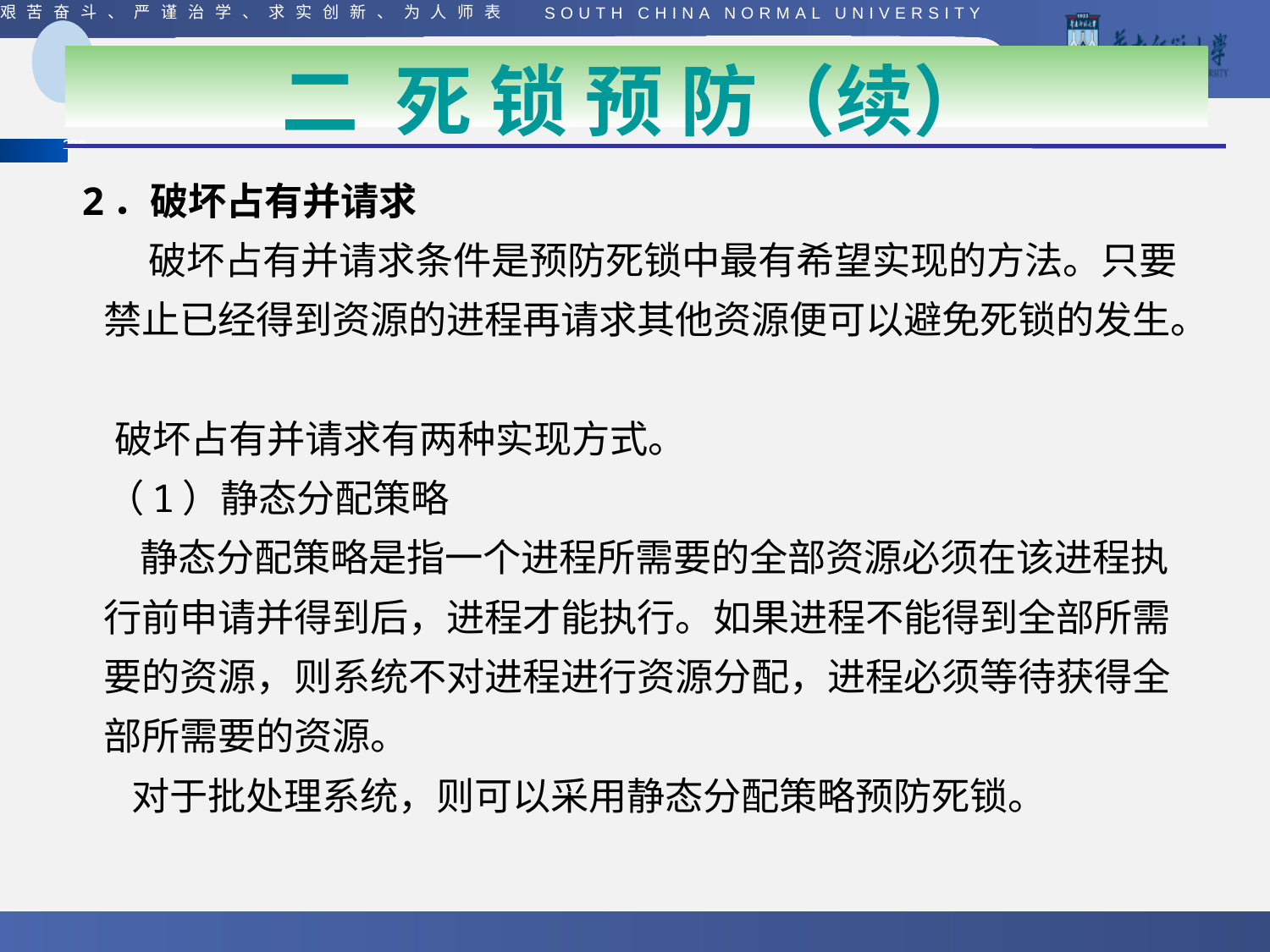

#
二  死 锁 预 防（续）
2．破坏占有并请求
       破坏占有并请求条件是预防死锁中最有希望实现的方法。只要禁止已经得到资源的进程再请求其他资源便可以避免死锁的发生。

   破坏占有并请求有两种实现方式。
  （1）静态分配策略
      静态分配策略是指一个进程所需要的全部资源必须在该进程执行前申请并得到后，进程才能执行。如果进程不能得到全部所需要的资源，则系统不对进程进行资源分配，进程必须等待获得全部所需要的资源。
     对于批处理系统，则可以采用静态分配策略预防死锁。

228